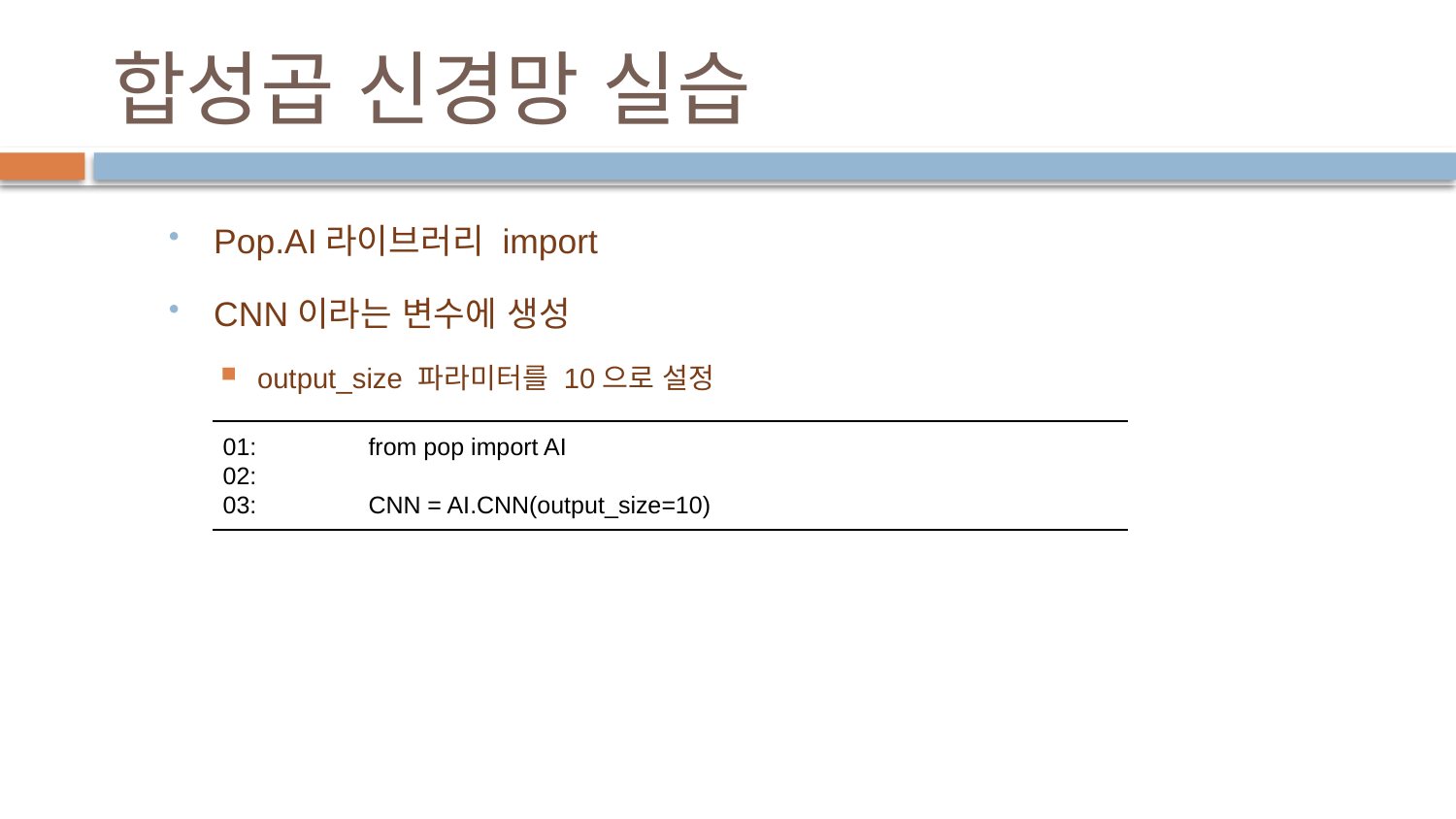

# 합성곱 신경망 실습
Pop.AI라이브러리 import
CNN이라는 변수에 생성
output_size 파라미터를 10으로 설정
| 01: from pop import AI 02: 03: CNN = AI.CNN(output\_size=10) |
| --- |